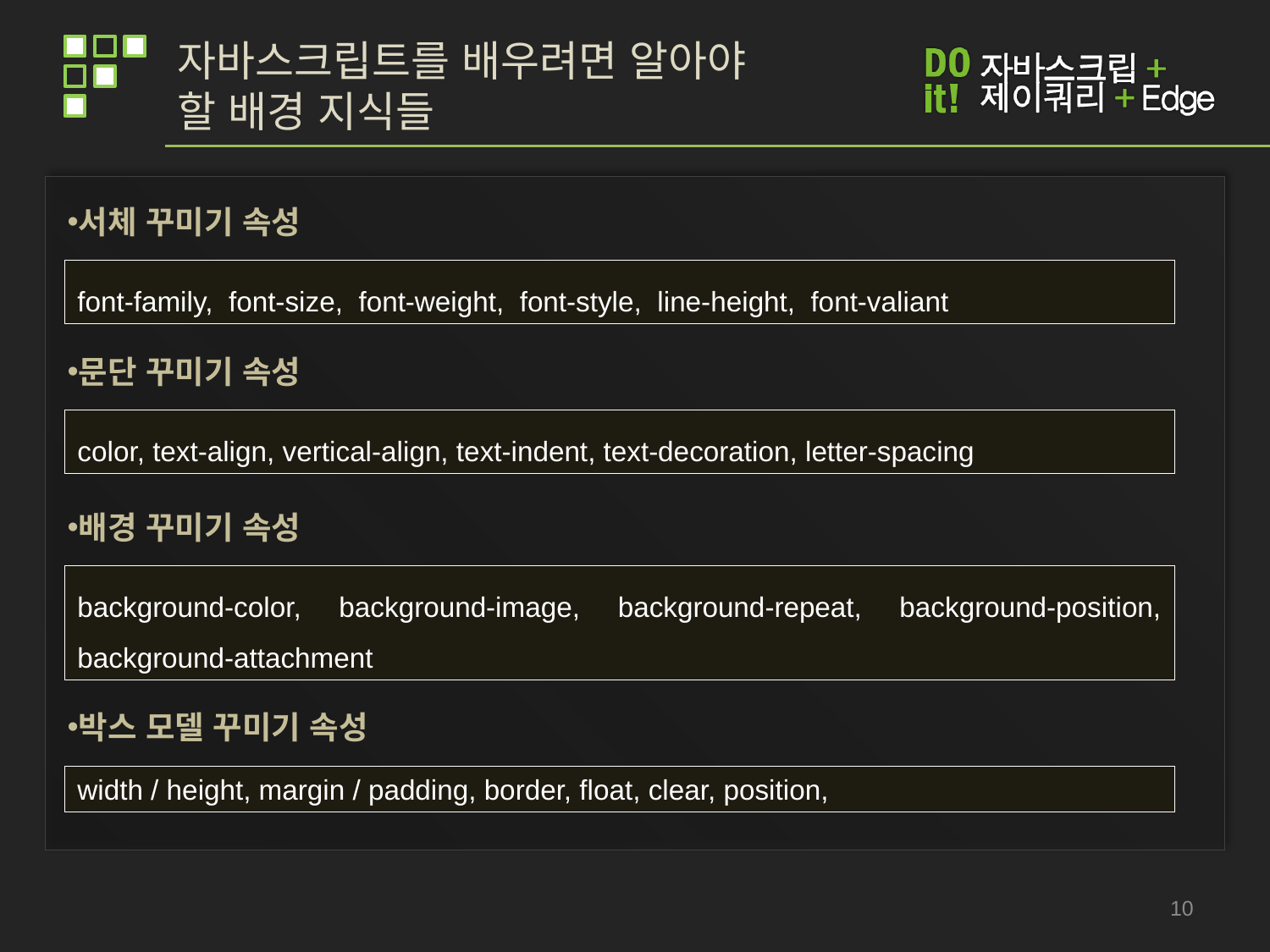

# 자바스크립트를 배우려면 알아야 할 배경 지식들

서체 꾸미기 속성
font-family,  font-size,  font-weight,  font-style,  line-height,  font-valiant
문단 꾸미기 속성
color, text-align, vertical-align, text-indent, text-decoration, letter-spacing
배경 꾸미기 속성
background-color, background-image, background-repeat, background-position, background-attachment
박스 모델 꾸미기 속성
width / height, margin / padding, border, float, clear, position,
10